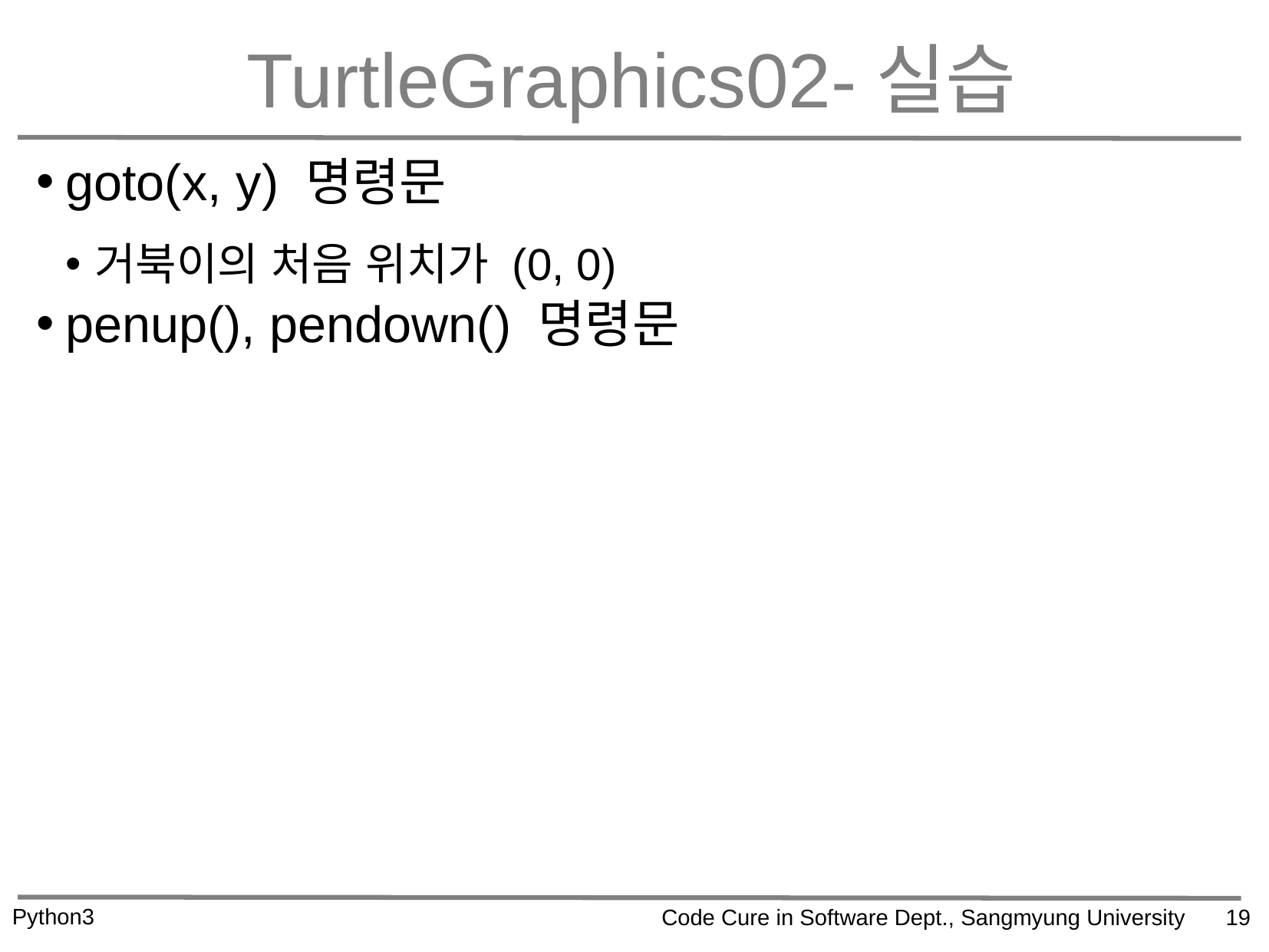

# TurtleGraphics02-실습
goto(x, y) 명령문
거북이의 처음 위치가 (0, 0)
penup(), pendown() 명령문